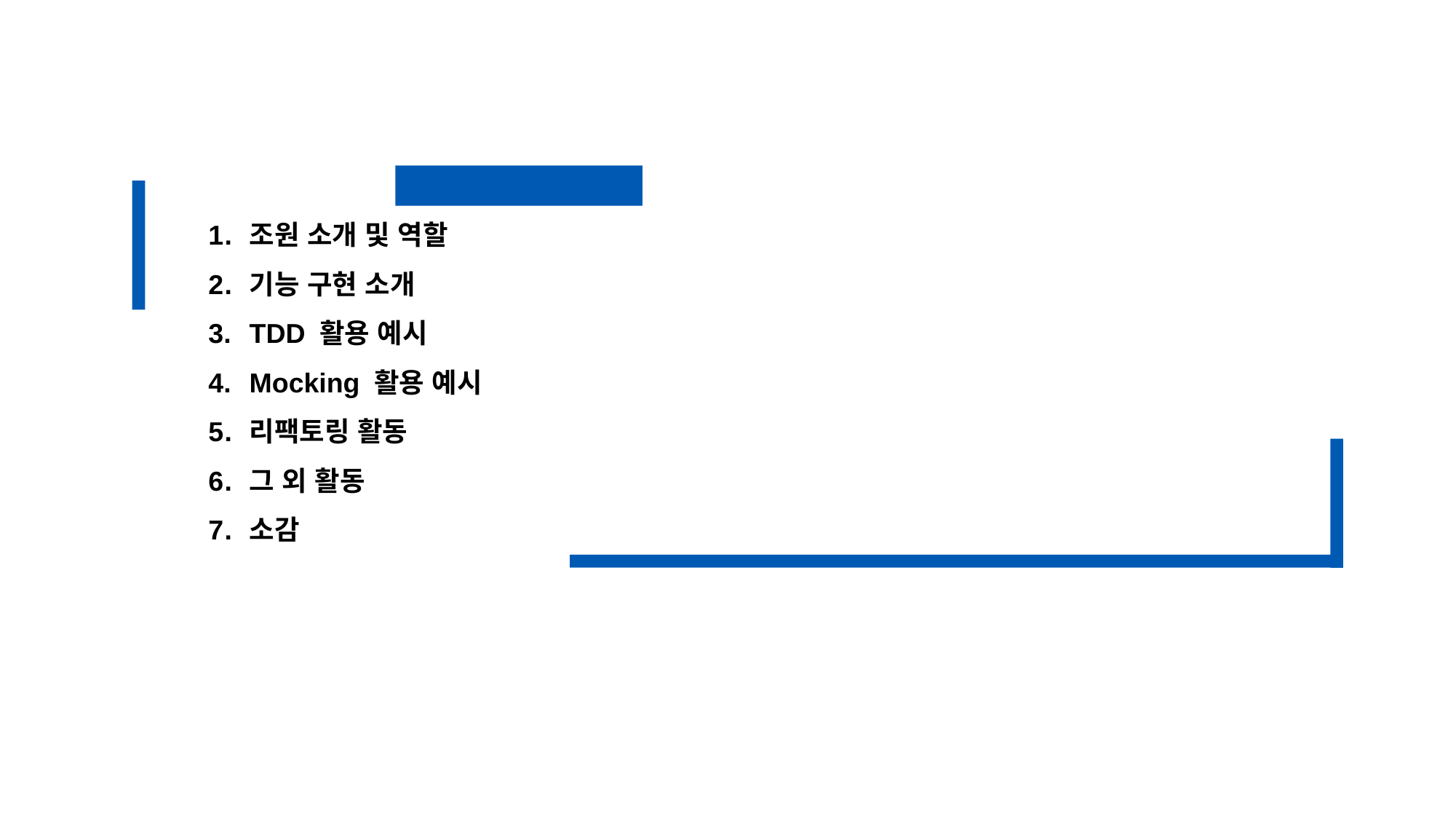

조원 소개 및 역할
기능 구현 소개
TDD 활용 예시
Mocking 활용 예시
리팩토링 활동
그 외 활동
소감